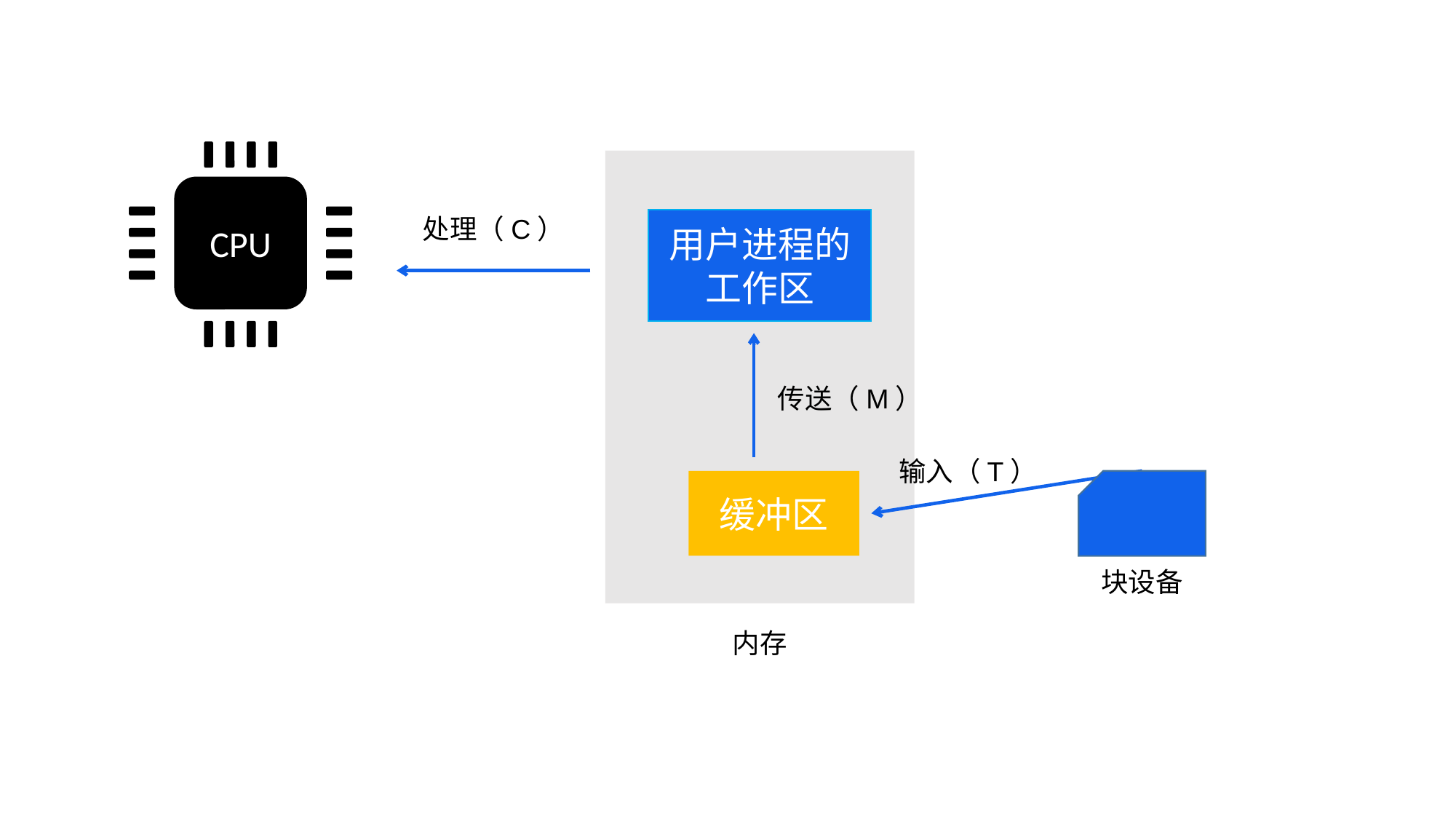

CPU
处理（C）
用户进程的工作区

传送（M）
输入（T）

缓冲区
块设备
内存